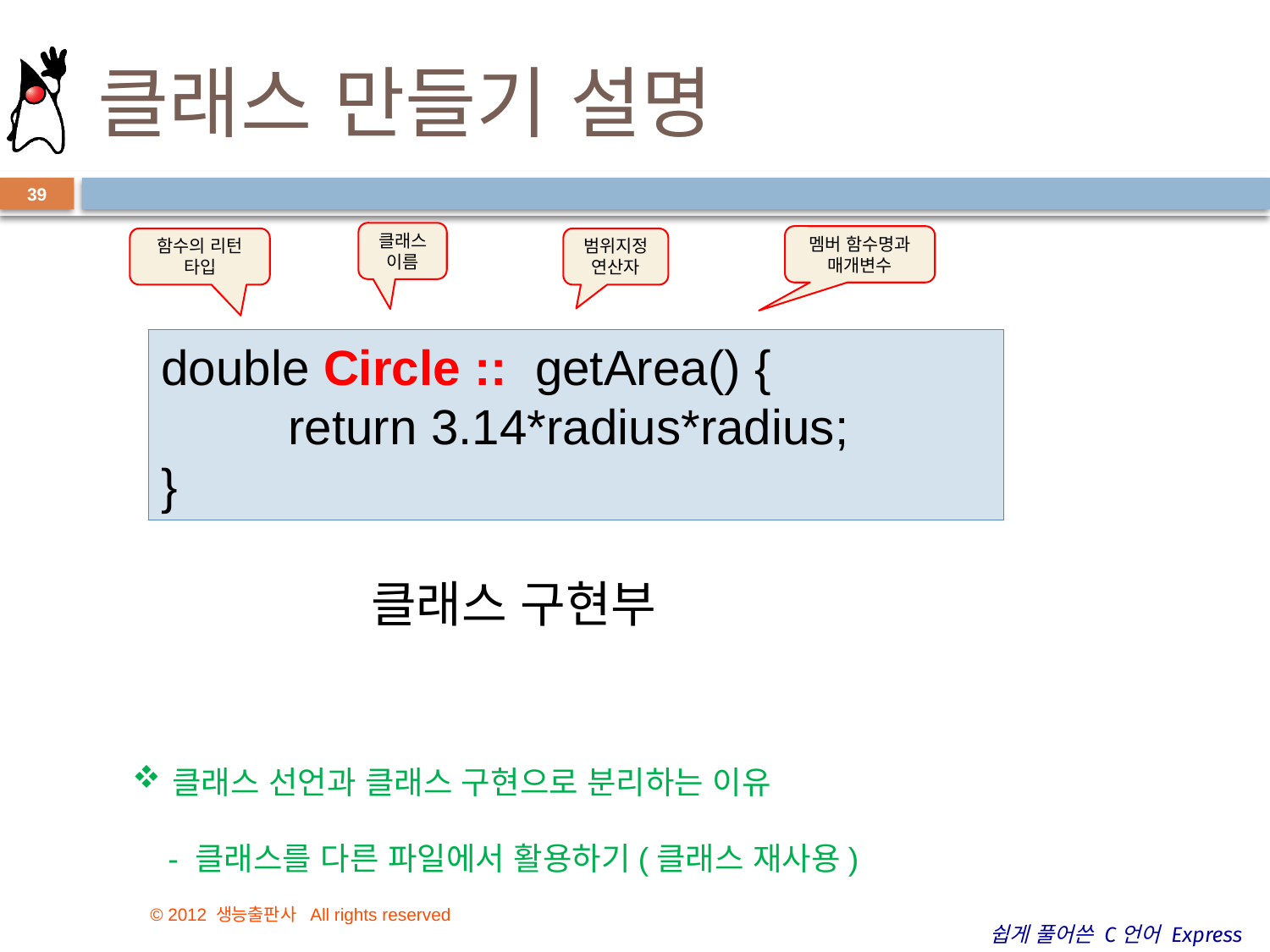

# 클래스 만들기 설명
39
클래스
이름
멤버 함수명과 매개변수
함수의 리턴 타입
범위지정연산자
double Circle ::  getArea() {
	return 3.14*radius*radius;
}
클래스 구현부
클래스 선언과 클래스 구현으로 분리하는 이유

    - 클래스를 다른 파일에서 활용하기(클래스 재사용)